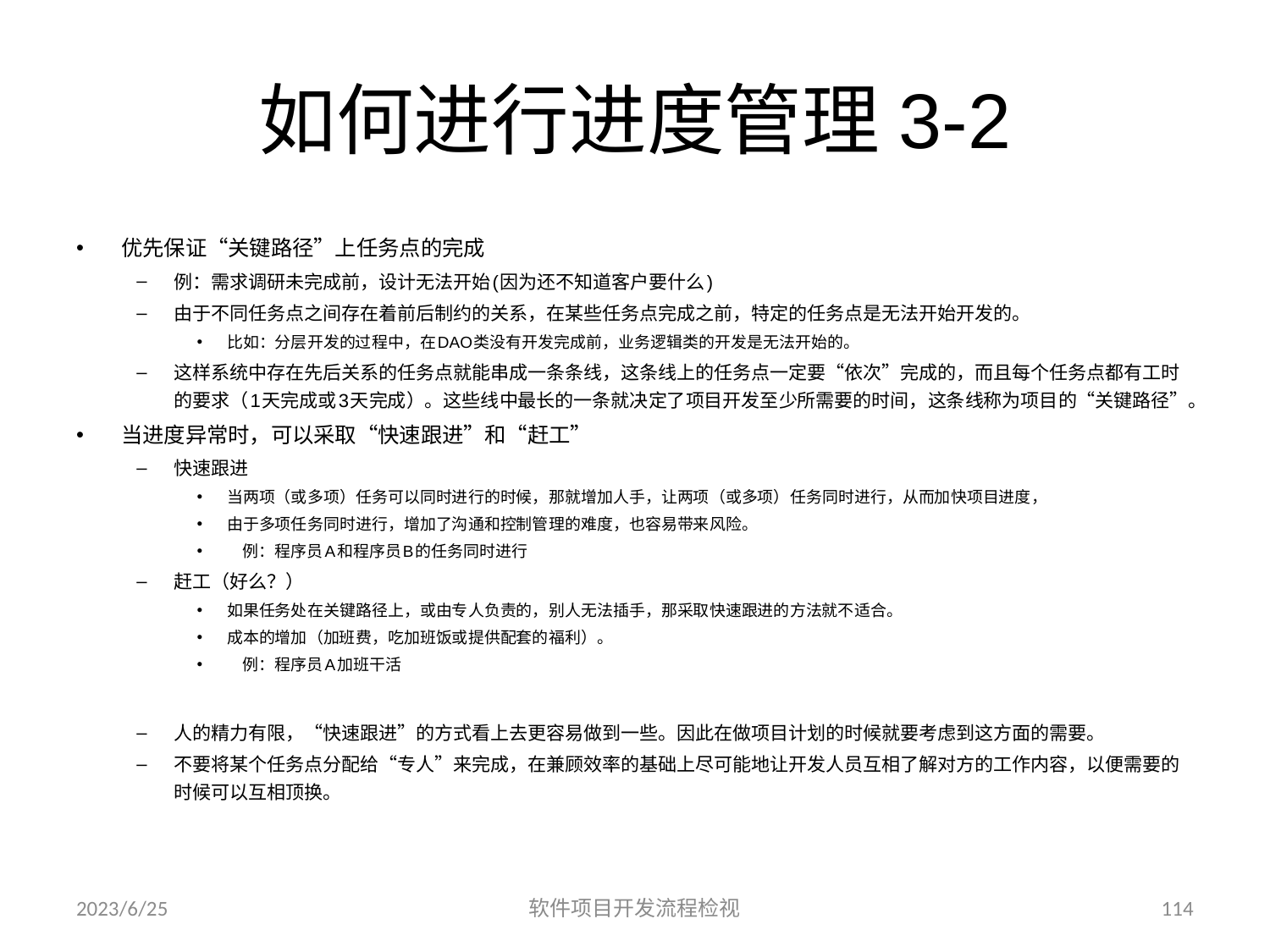

# 如何进行进度管理3-2
优先保证“关键路径”上任务点的完成
例：需求调研未完成前，设计无法开始(因为还不知道客户要什么)
由于不同任务点之间存在着前后制约的关系，在某些任务点完成之前，特定的任务点是无法开始开发的。
比如：分层开发的过程中，在DAO类没有开发完成前，业务逻辑类的开发是无法开始的。
这样系统中存在先后关系的任务点就能串成一条条线，这条线上的任务点一定要“依次”完成的，而且每个任务点都有工时的要求（1天完成或3天完成）。这些线中最长的一条就决定了项目开发至少所需要的时间，这条线称为项目的“关键路径”。
当进度异常时，可以采取“快速跟进”和“赶工”
快速跟进
当两项（或多项）任务可以同时进行的时候，那就增加人手，让两项（或多项）任务同时进行，从而加快项目进度，
由于多项任务同时进行，增加了沟通和控制管理的难度，也容易带来风险。
    例：程序员A和程序员B的任务同时进行
赶工（好么？）
如果任务处在关键路径上，或由专人负责的，别人无法插手，那采取快速跟进的方法就不适合。
成本的增加（加班费，吃加班饭或提供配套的福利）。
    例：程序员A加班干活

人的精力有限，“快速跟进”的方式看上去更容易做到一些。因此在做项目计划的时候就要考虑到这方面的需要。
不要将某个任务点分配给“专人”来完成，在兼顾效率的基础上尽可能地让开发人员互相了解对方的工作内容，以便需要的时候可以互相顶换。

2023/6/25
软件项目开发流程检视
114